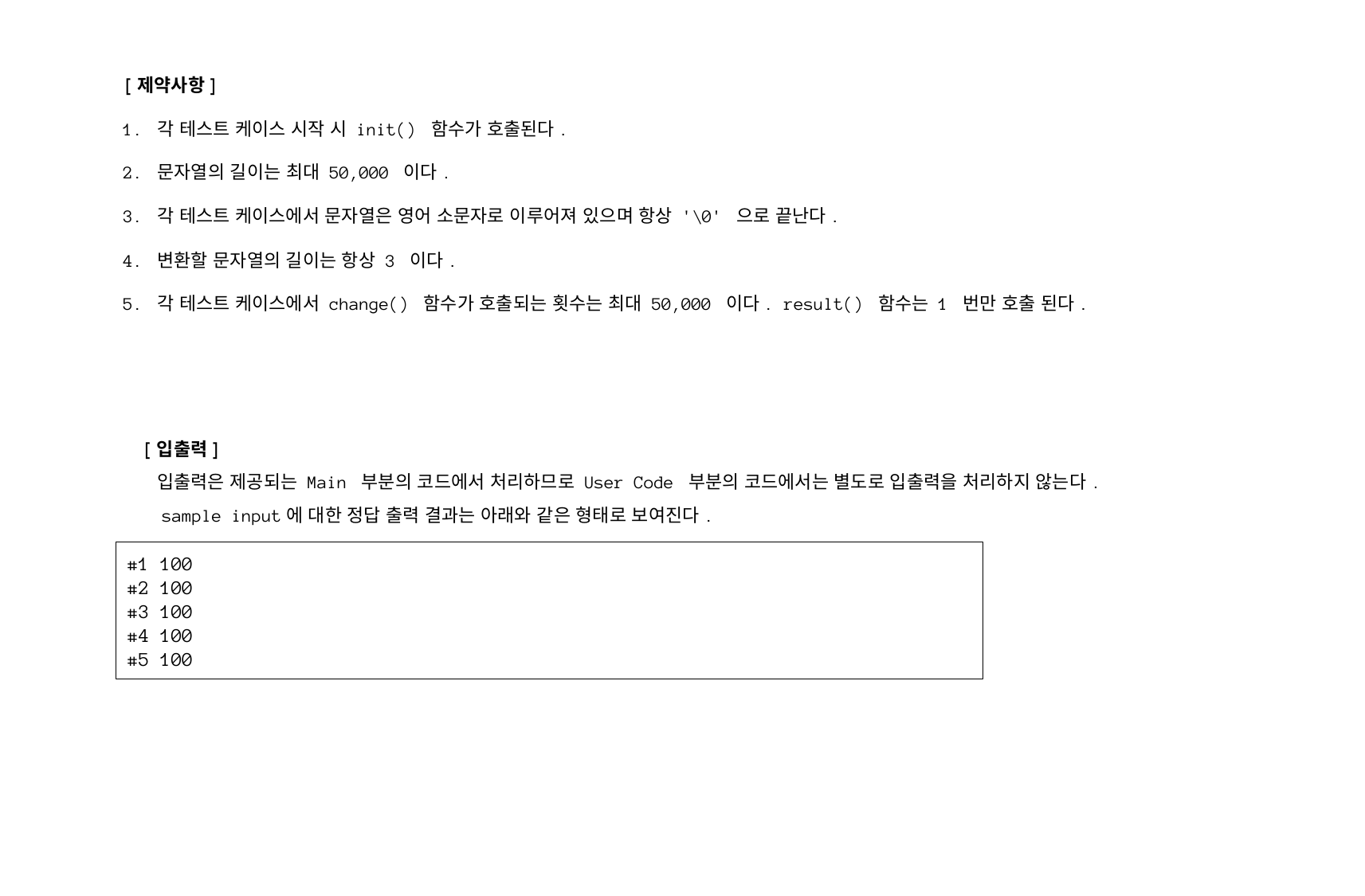

[제약사항]
1. 각 테스트 케이스 시작 시 init() 함수가 호출된다.
2. 문자열의 길이는 최대 50,000 이다.
3. 각 테스트 케이스에서 문자열은 영어 소문자로 이루어져 있으며 항상 '\0' 으로 끝난다.
4. 변환할 문자열의 길이는 항상 3 이다.
5. 각 테스트 케이스에서 change() 함수가 호출되는 횟수는 최대 50,000 이다. result() 함수는 1 번만 호출 된다.
[입출력]
  입출력은 제공되는 Main 부분의 코드에서 처리하므로 User Code 부분의 코드에서는 별도로 입출력을 처리하지 않는다.
  sample input에 대한 정답 출력 결과는 아래와 같은 형태로 보여진다.
#1 100
#2 100
#3 100
#4 100
#5 100